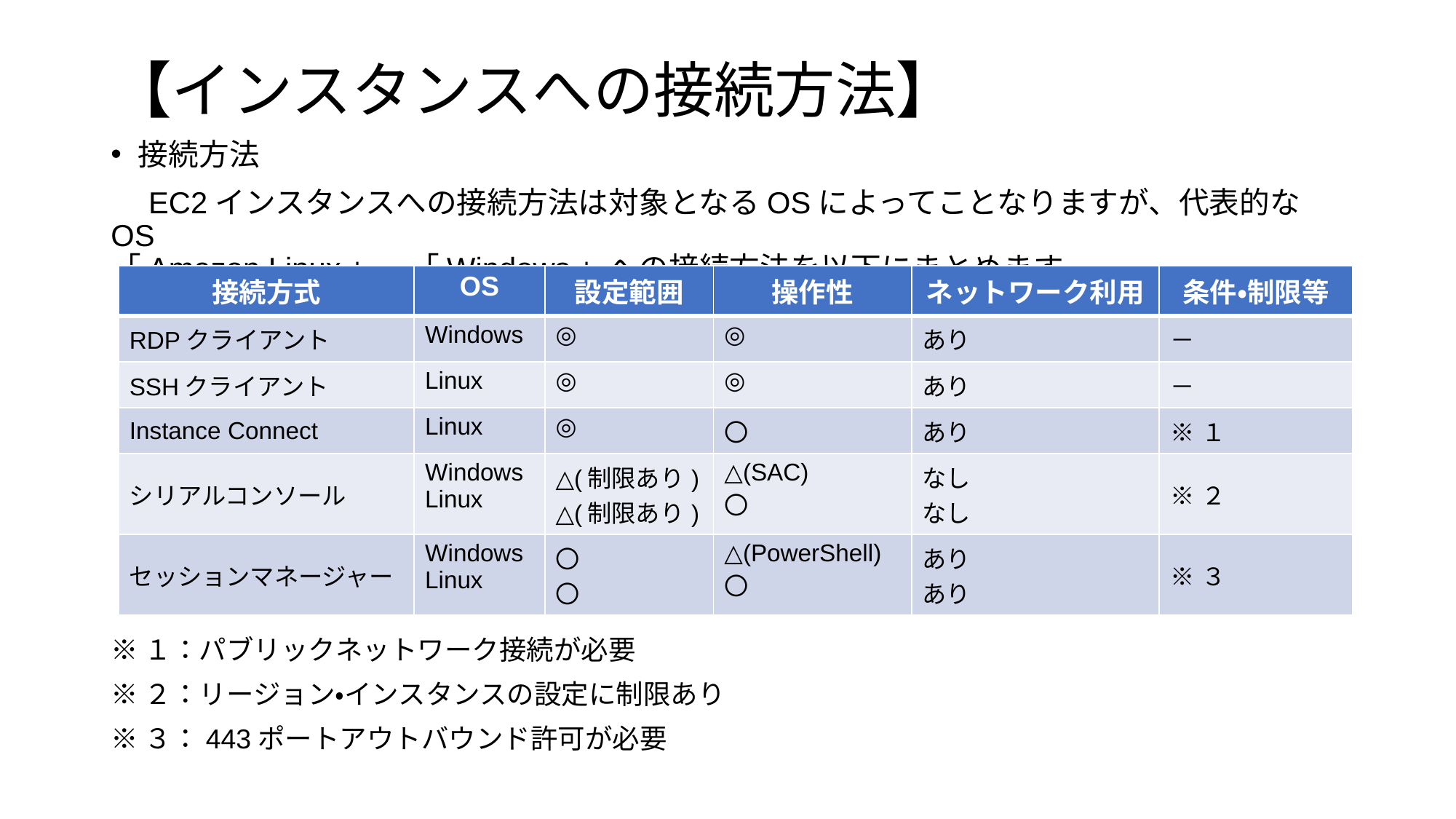

# 【インスタンスへの接続方法】
接続方法
　EC2インスタンスへの接続方法は対象となるOSによってことなりますが、代表的なOS
「Amazon Linux」、「Windows」への接続方法を以下にまとめます。

※１：パブリックネットワーク接続が必要
※２：リージョン・インスタンスの設定に制限あり
※３：443ポートアウトバウンド許可が必要
| 接続方式 | OS | 設定範囲 | 操作性 | ネットワーク利用 | 条件・制限等 |
| --- | --- | --- | --- | --- | --- |
| RDPクライアント | Windows | ◎ | ◎ | あり | － |
| SSHクライアント | Linux | ◎ | ◎ | あり | － |
| Instance Connect | Linux | ◎ | 〇 | あり | ※１ |
| シリアルコンソール | Windows Linux | △(制限あり) △(制限あり) | △(SAC) 〇 | なし なし | ※２ |
| セッションマネージャー | Windows Linux | 〇 〇 | △(PowerShell) 〇 | あり あり | ※３ |